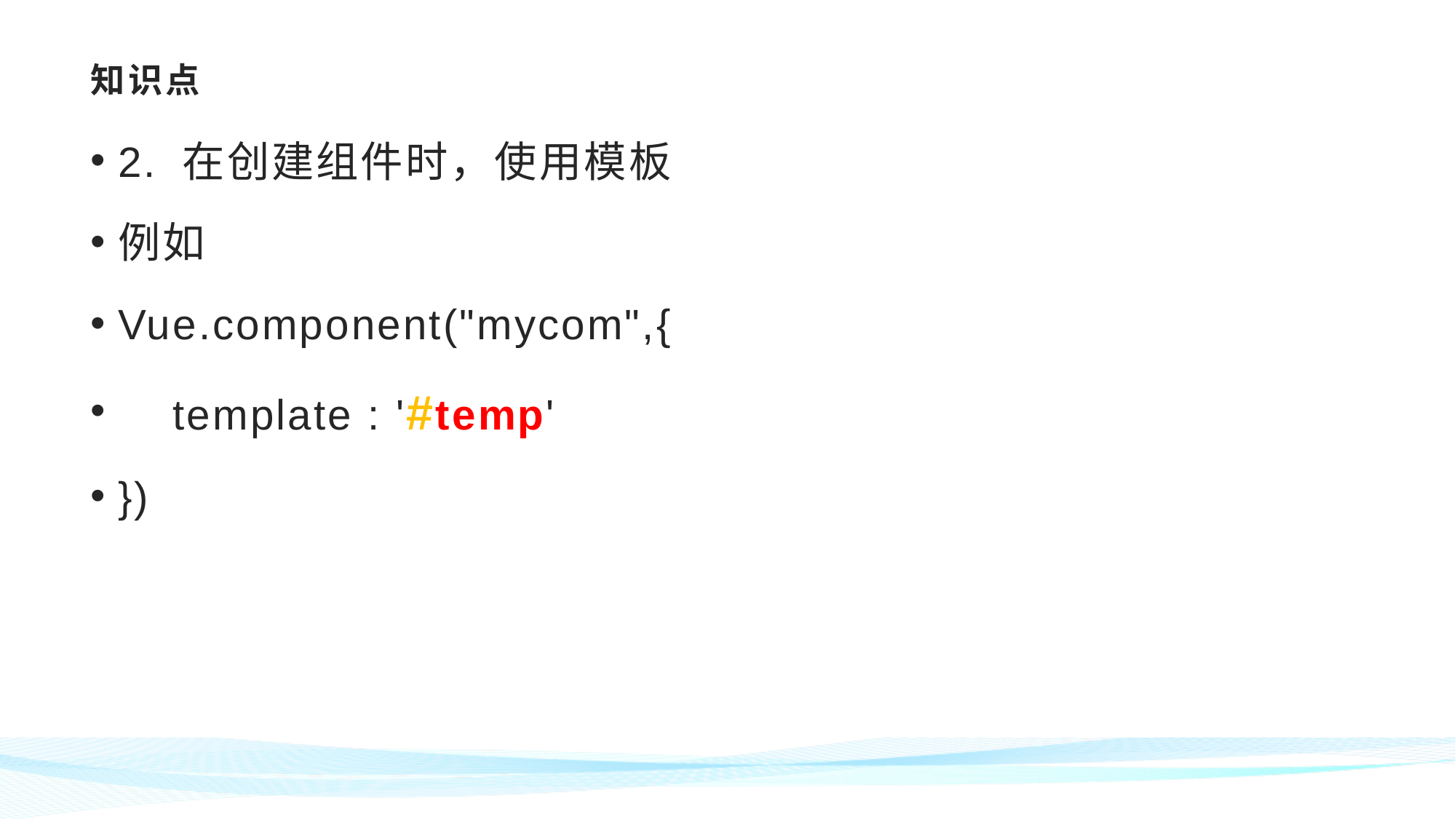

# 知识点
2. 在创建组件时，使用模板
例如
Vue.component("mycom",{
　template : '#temp'
})